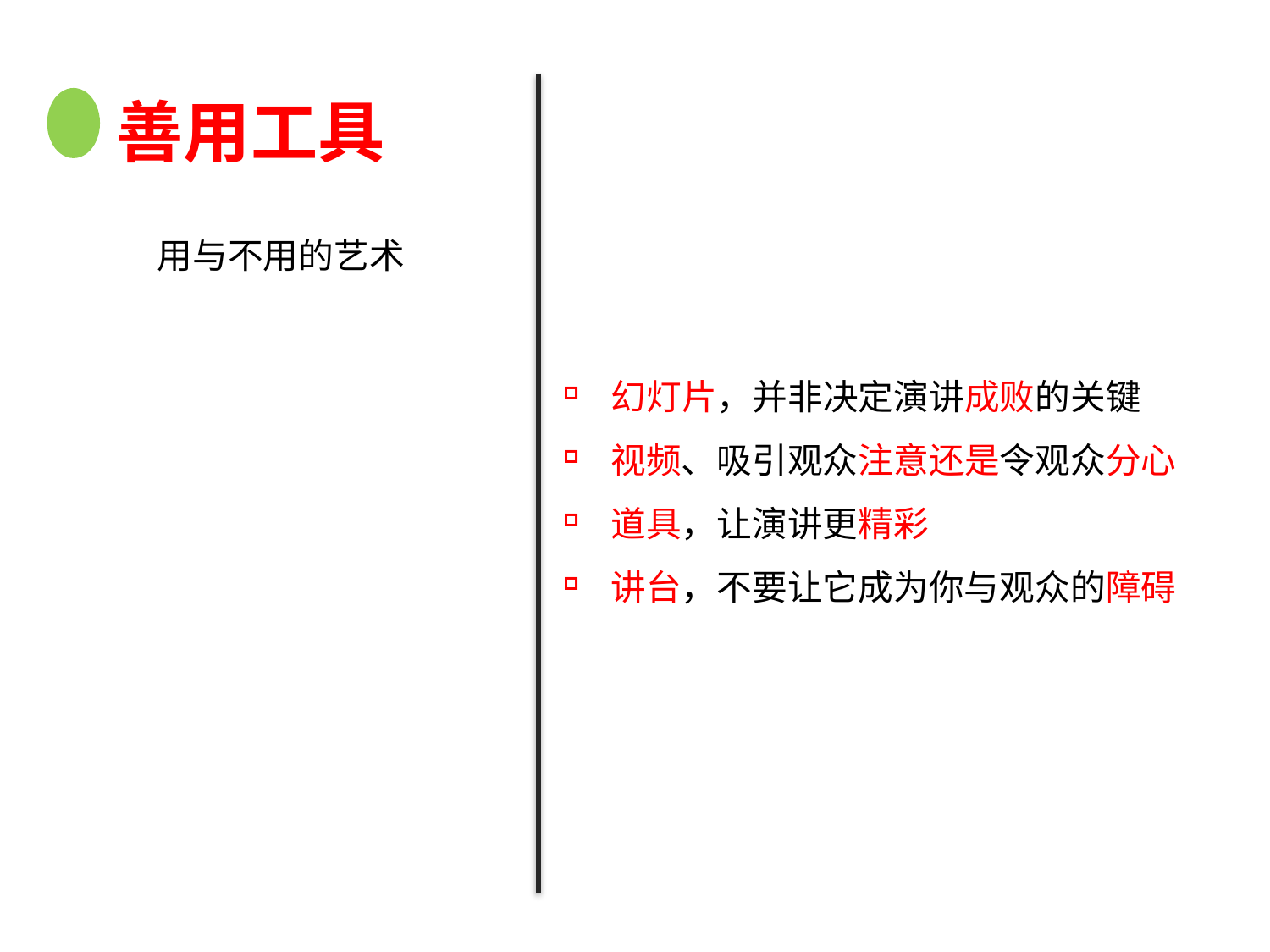

善用工具

    用与不用的艺术
幻灯片，并非决定演讲成败的关键
视频、吸引观众注意还是令观众分心
道具，让演讲更精彩
讲台，不要让它成为你与观众的障碍